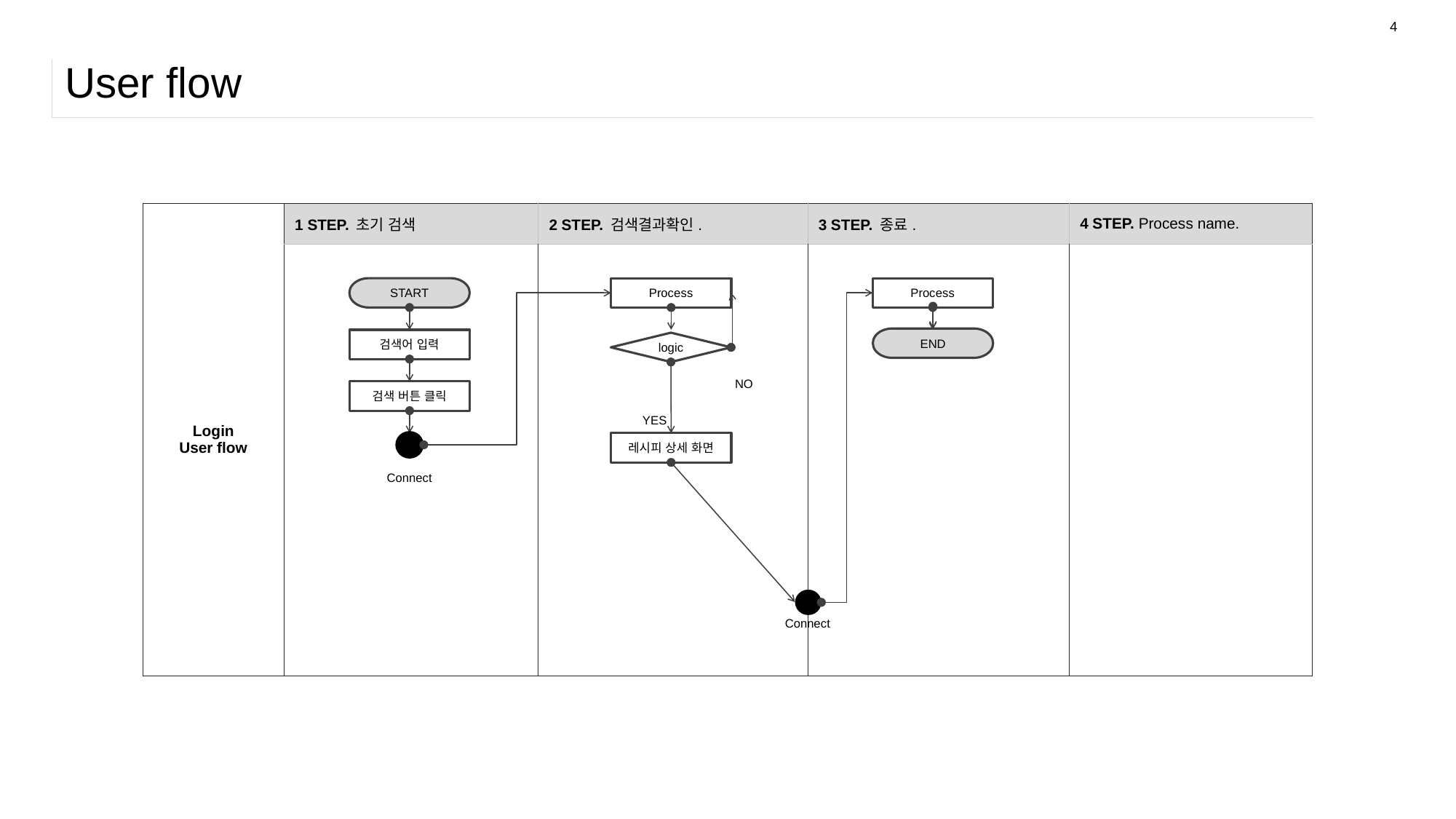

4
# User flow
| Login User flow | 1 STEP. 초기 검색 | 2 STEP. 검색결과확인. | 3 STEP. 종료. | 4 STEP. Process name. |
| --- | --- | --- | --- | --- |
|  |  |  |  |  |
START
Process
Process
END
검색어 입력
logic
NO
검색 버튼 클릭
YES

레시피 상세 화면
Connect

Connect